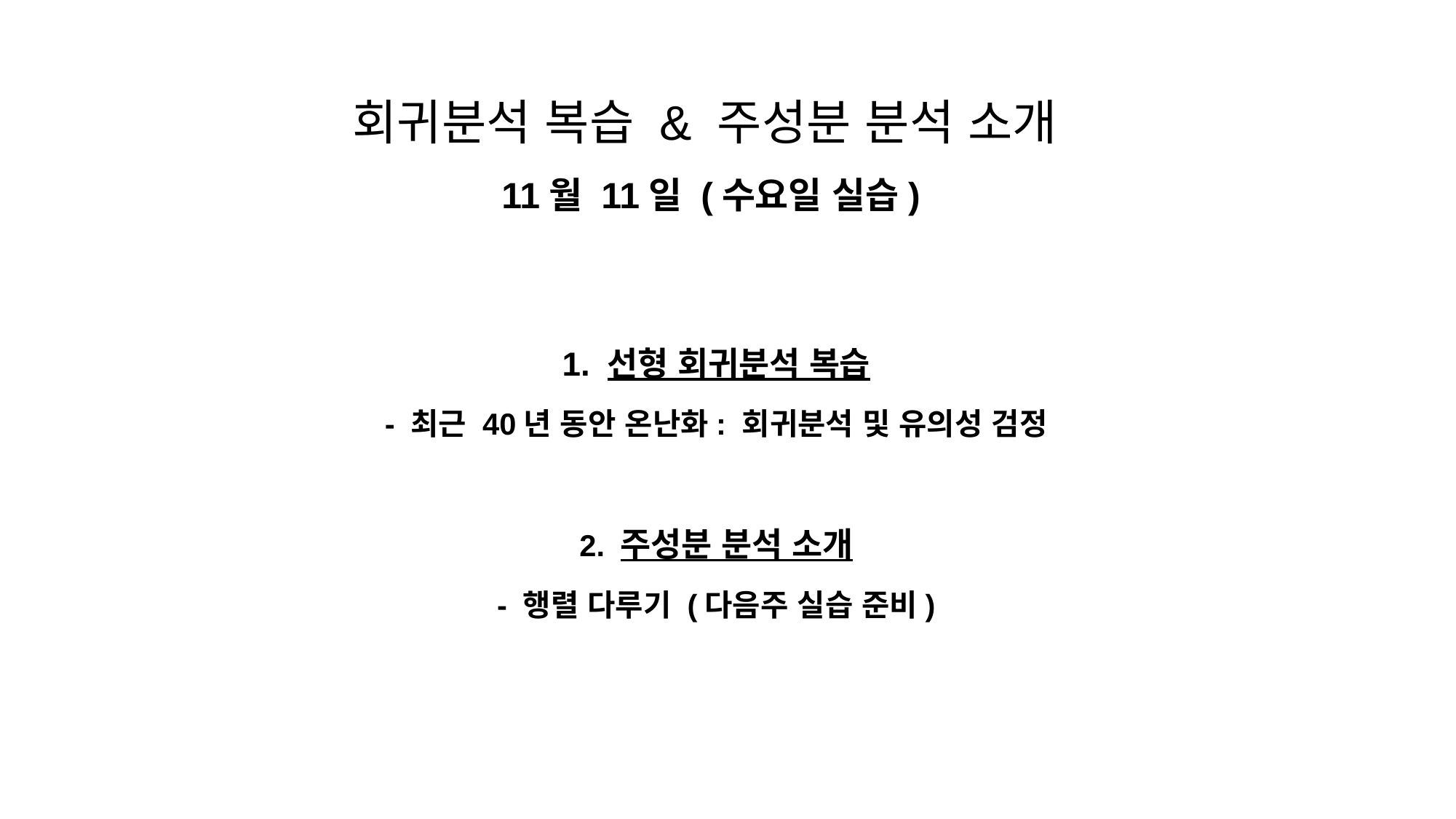

# 회귀분석 복습 & 주성분 분석 소개 11월 11일 (수요일 실습)
1. 선형 회귀분석 복습
- 최근 40년 동안 온난화: 회귀분석 및 유의성 검정

2. 주성분 분석 소개
- 행렬 다루기 (다음주 실습 준비)